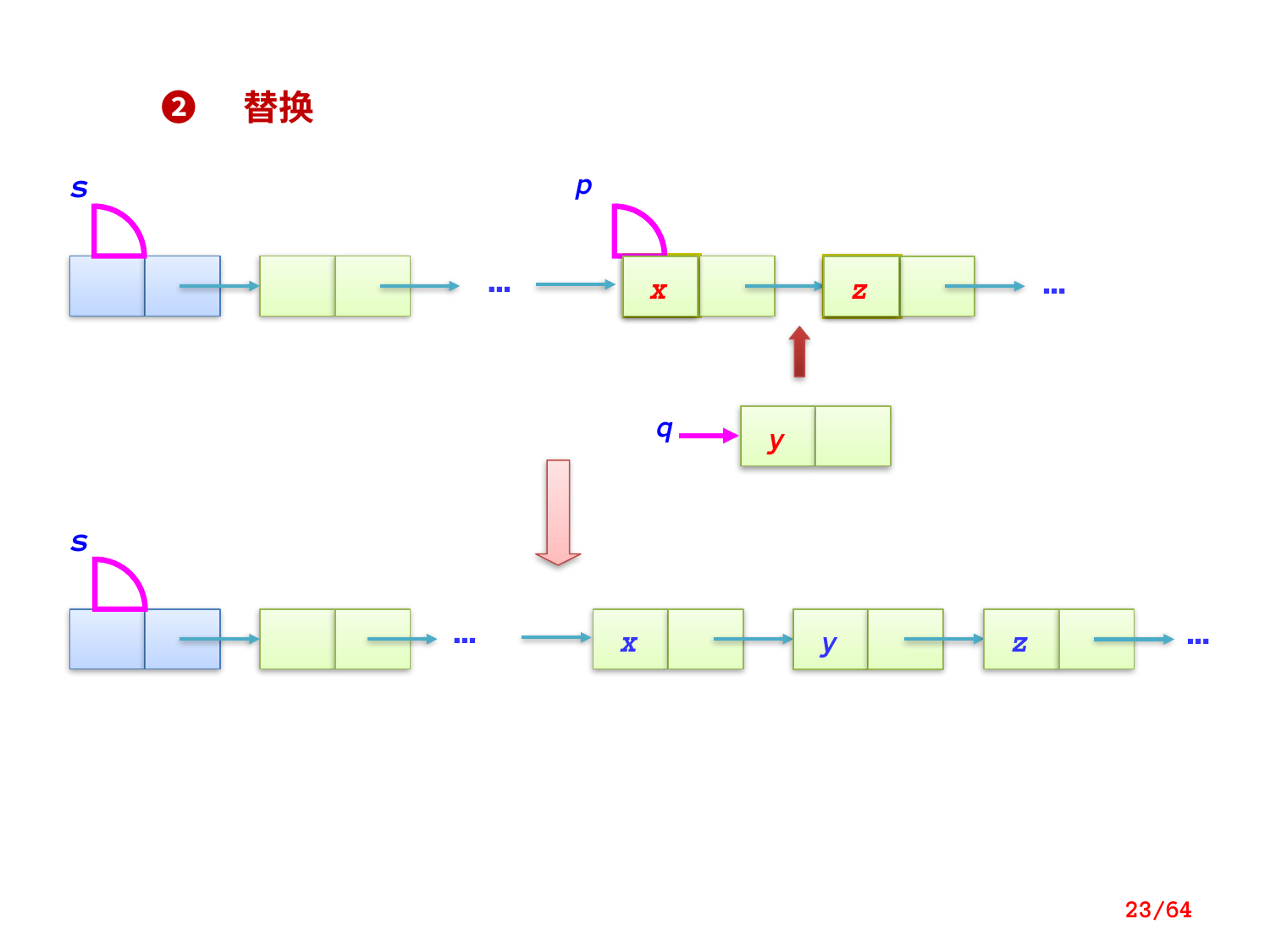

❷  替换
s
p

…
…

a

a
x
b
z
b

q
y

s

…
…

x

z

y

23/64